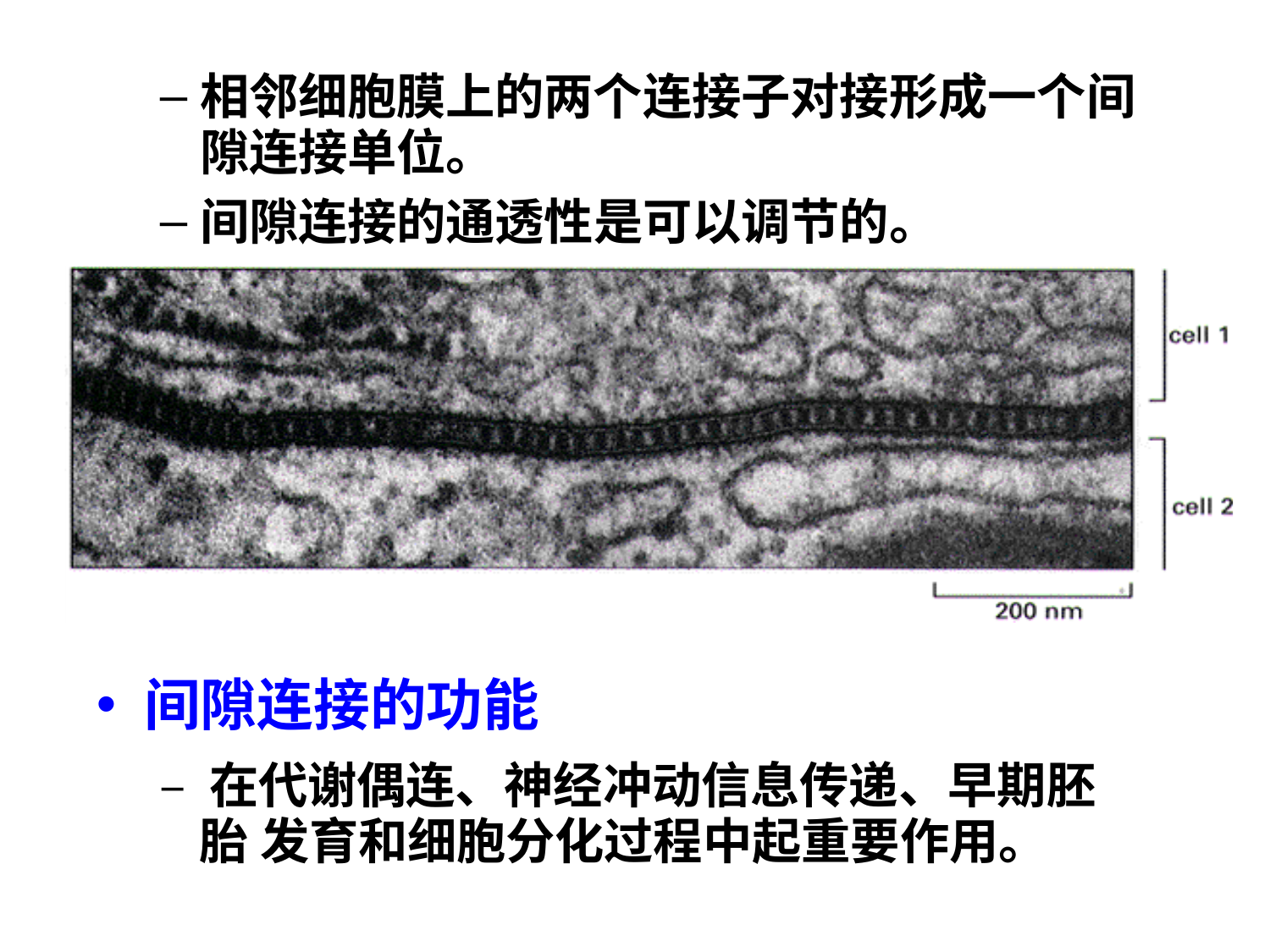

# 相邻细胞膜上的两个连接子对接形成一个间 隙连接单位。
间隙连接的通透性是可以调节的。

间隙连接的功能
– 在代谢偶连、神经冲动信息传递、早期胚胎 发育和细胞分化过程中起重要作用。